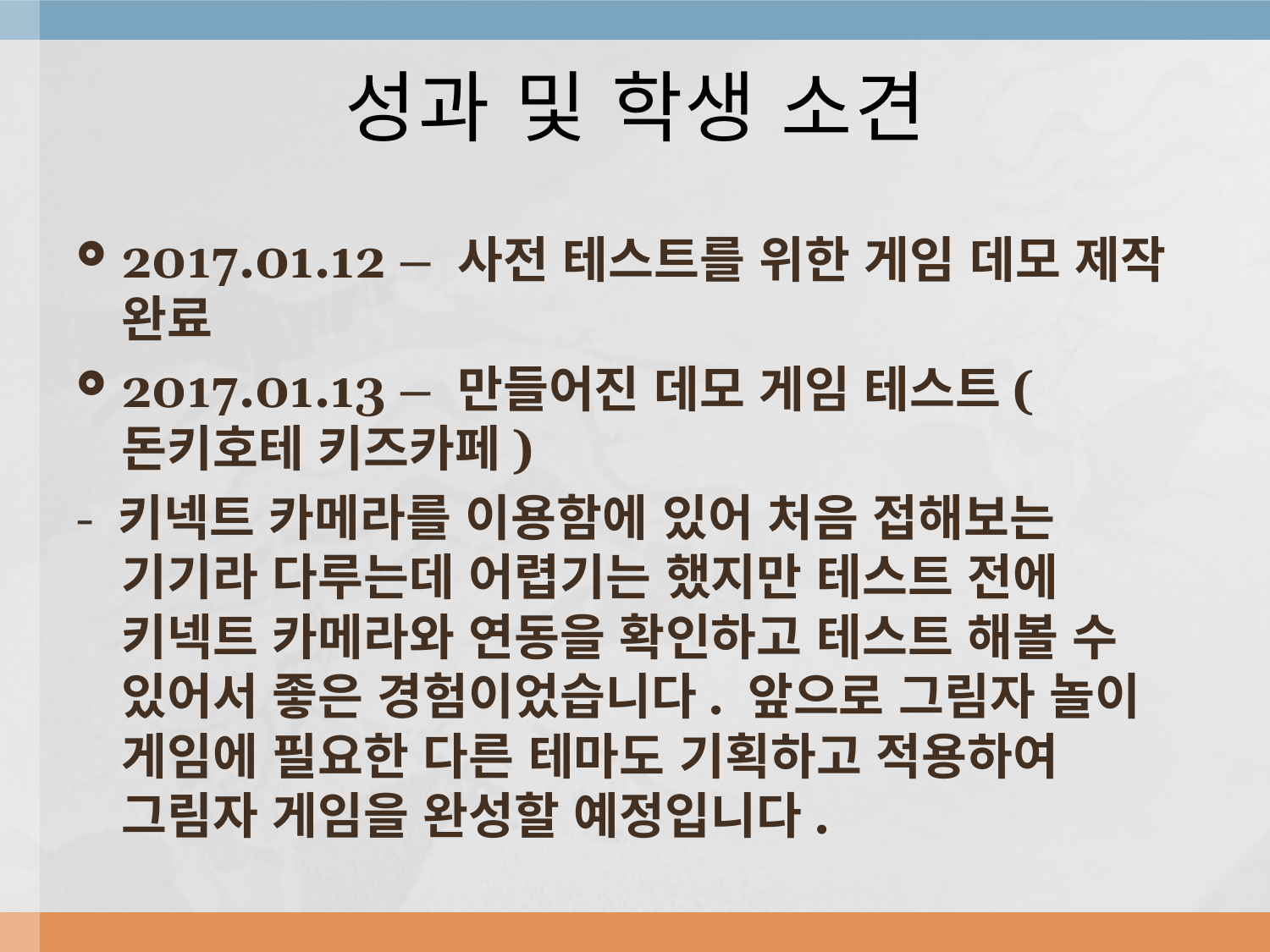

# 성과 및 학생 소견
2017.01.12 – 사전 테스트를 위한 게임 데모 제작 완료
2017.01.13 – 만들어진 데모 게임 테스트(돈키호테 키즈카페)
- 키넥트 카메라를 이용함에 있어 처음 접해보는 기기라 다루는데 어렵기는 했지만 테스트 전에 키넥트 카메라와 연동을 확인하고 테스트 해볼 수 있어서 좋은 경험이었습니다. 앞으로 그림자 놀이 게임에 필요한 다른 테마도 기획하고 적용하여 그림자 게임을 완성할 예정입니다.